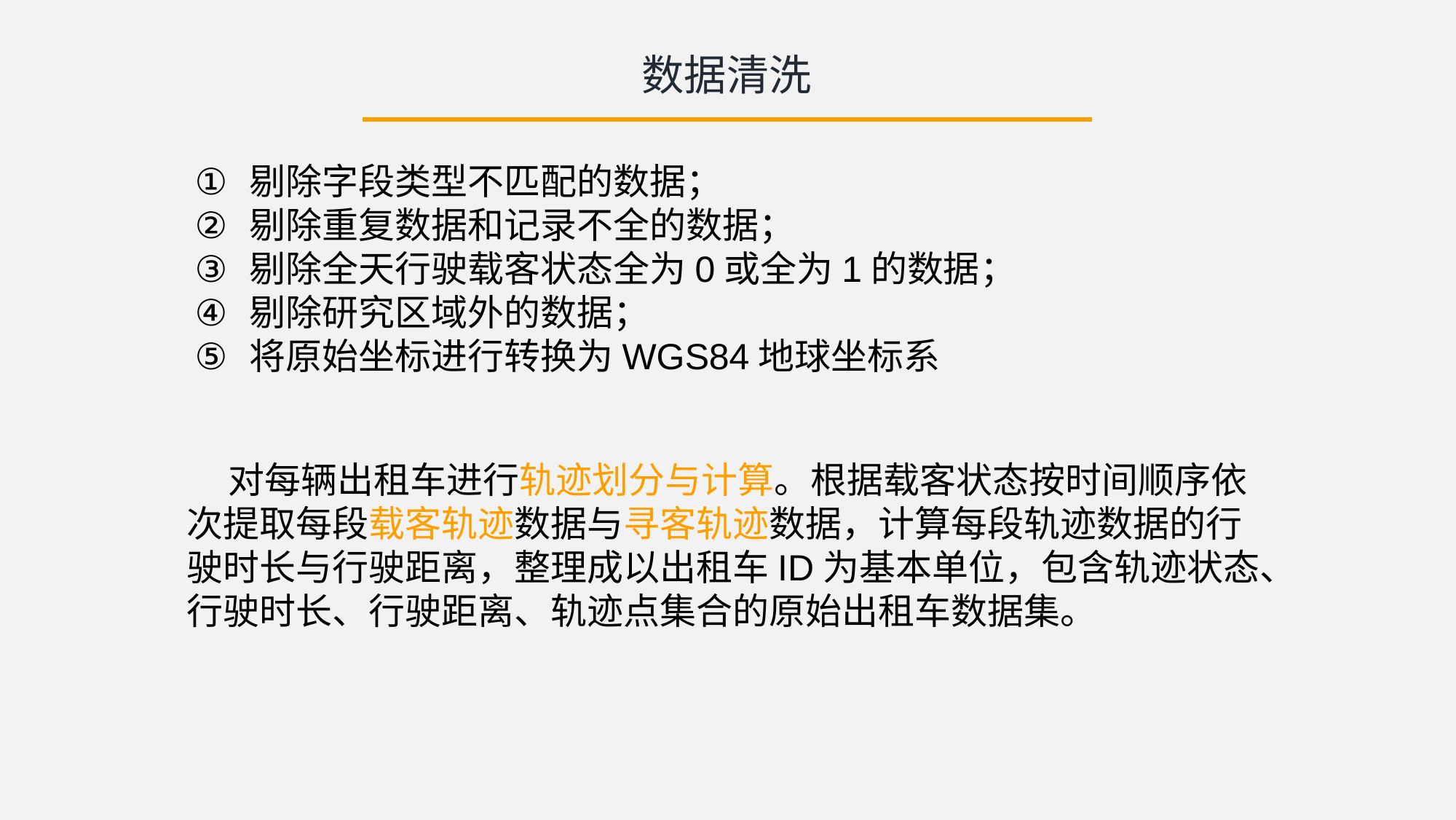

数据清洗
剔除字段类型不匹配的数据；
剔除重复数据和记录不全的数据；
剔除全天行驶载客状态全为0或全为1的数据；
剔除研究区域外的数据；
将原始坐标进行转换为WGS84地球坐标系
    对每辆出租车进行轨迹划分与计算。根据载客状态按时间顺序依次提取每段载客轨迹数据与寻客轨迹数据，计算每段轨迹数据的行驶时长与行驶距离，整理成以出租车ID为基本单位，包含轨迹状态、行驶时长、行驶距离、轨迹点集合的原始出租车数据集。